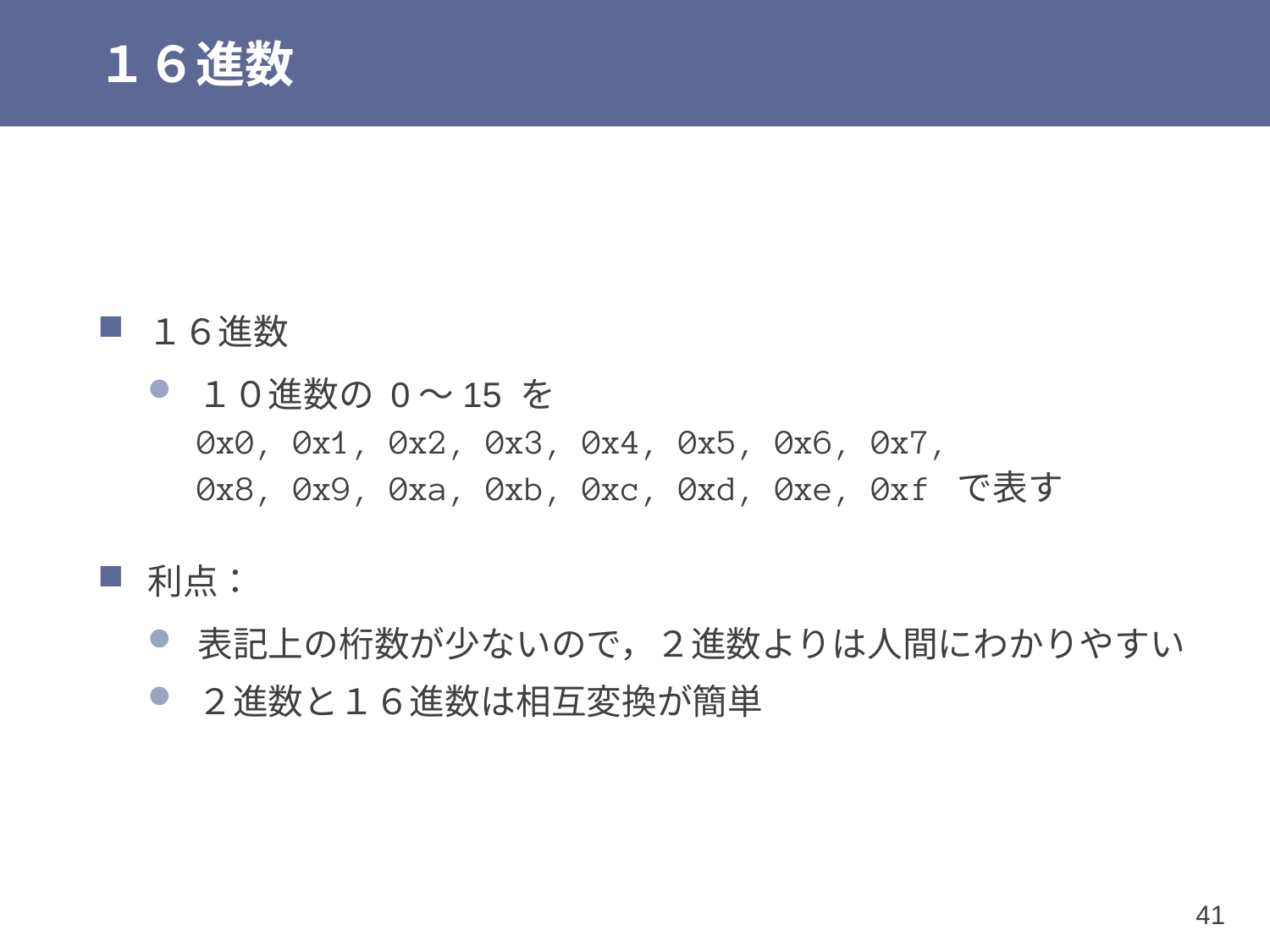

# １６進数
１６進数
１０進数の 0～15 を
0x0, 0x1, 0x2, 0x3, 0x4, 0x5, 0x6, 0x7,
0x8, 0x9, 0xa, 0xb, 0xc, 0xd, 0xe, 0xf で表す
利点：
表記上の桁数が少ないので，２進数よりは人間にわかりやすい
２進数と１６進数は相互変換が簡単